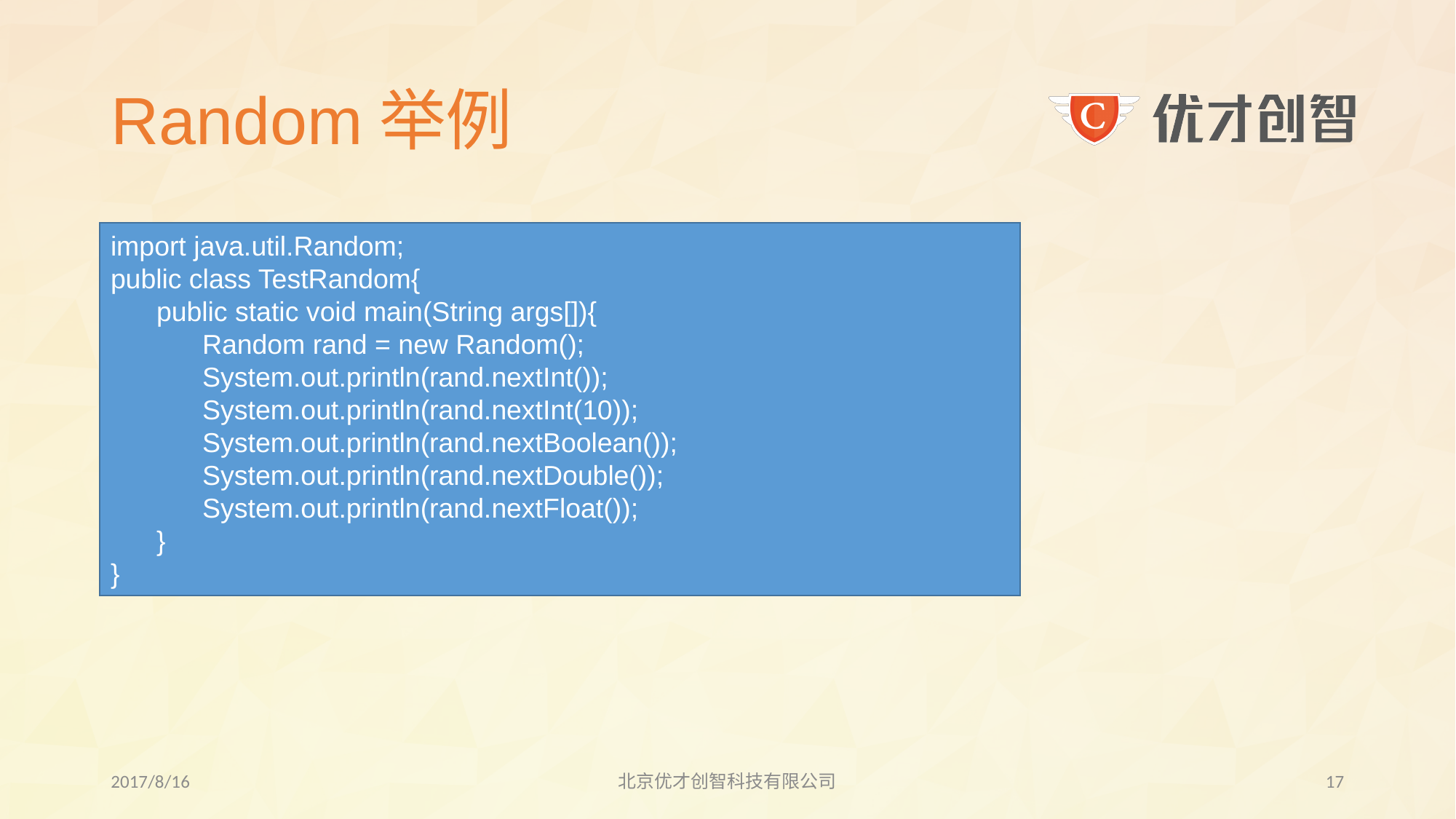

# Random举例
import java.util.Random;
public class TestRandom{
      public static void main(String args[]){
            Random rand = new Random();
            System.out.println(rand.nextInt());
            System.out.println(rand.nextInt(10));
            System.out.println(rand.nextBoolean());
            System.out.println(rand.nextDouble());
            System.out.println(rand.nextFloat());
      }
}
2017/8/16
北京优才创智科技有限公司
17